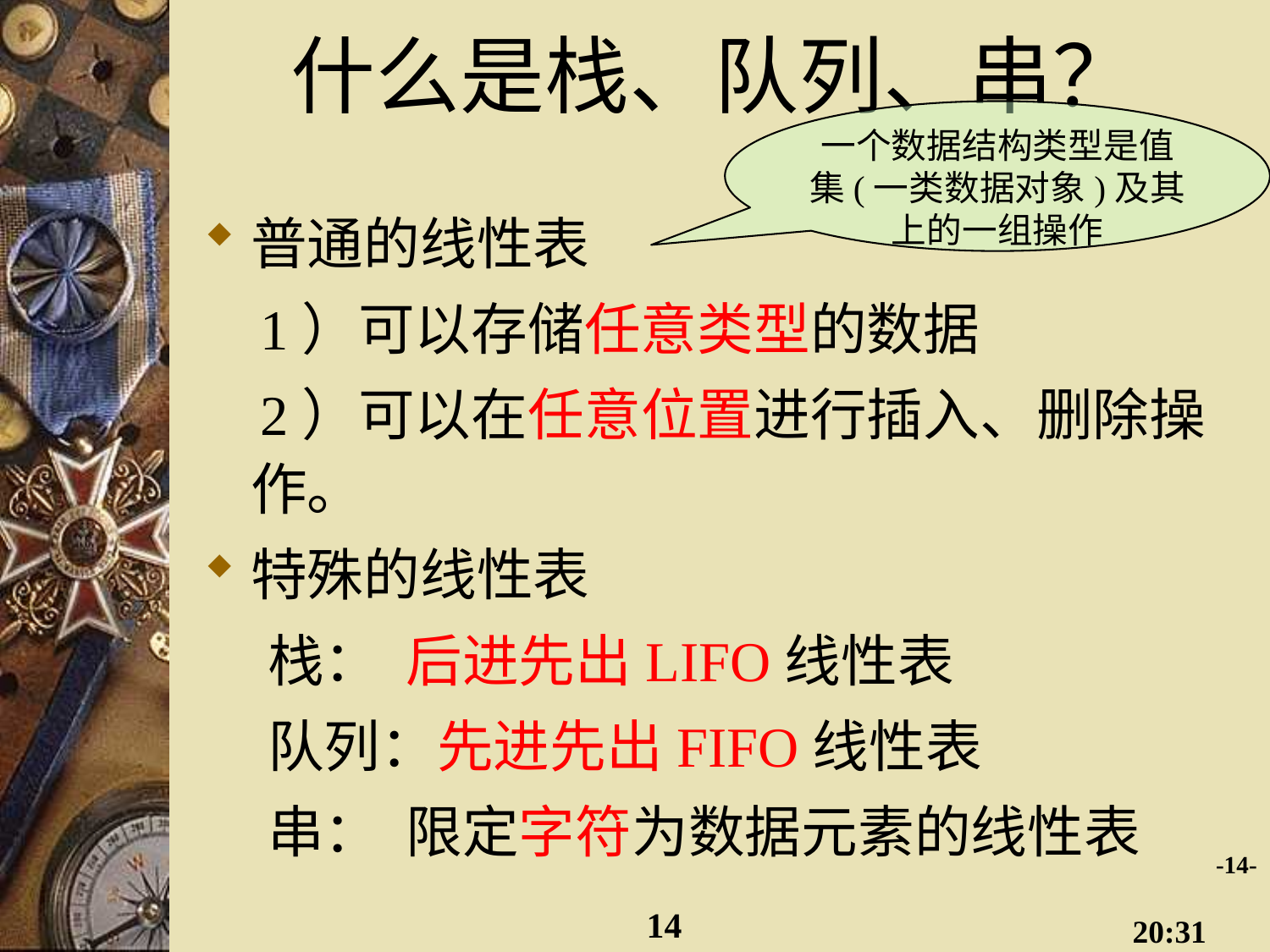

# 什么是栈、队列、串？
一个数据结构类型是值集(一类数据对象)及其上的一组操作
普通的线性表
    1）可以存储任意类型的数据
    2）可以在任意位置进行插入、删除操作。
特殊的线性表
    栈：  后进先出LIFO线性表
    队列：先进先出FIFO线性表
    串：  限定字符为数据元素的线性表

-14-